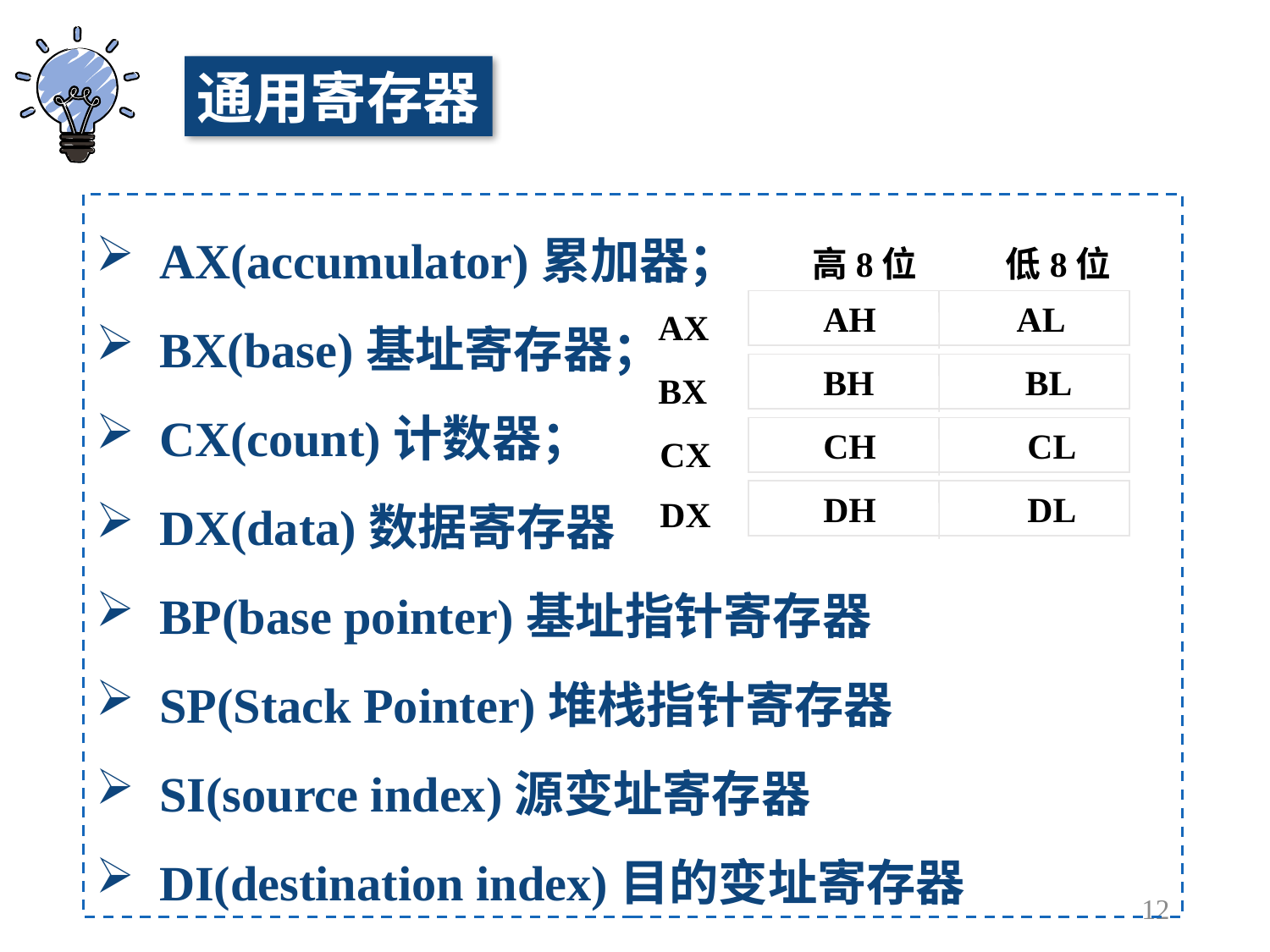

通用寄存器
AX(accumulator)累加器；
BX(base)基址寄存器；
CX(count)计数器；
DX(data)数据寄存器
BP(base pointer)基址指针寄存器
SP(Stack Pointer)堆栈指针寄存器
SI(source index)源变址寄存器
DI(destination index)目的变址寄存器
    高8位           低8位
       AH                AL

       BH                 BL

       CH                 CL

       DH                 DL

                 AX
                 BX
                CX
                DX
12